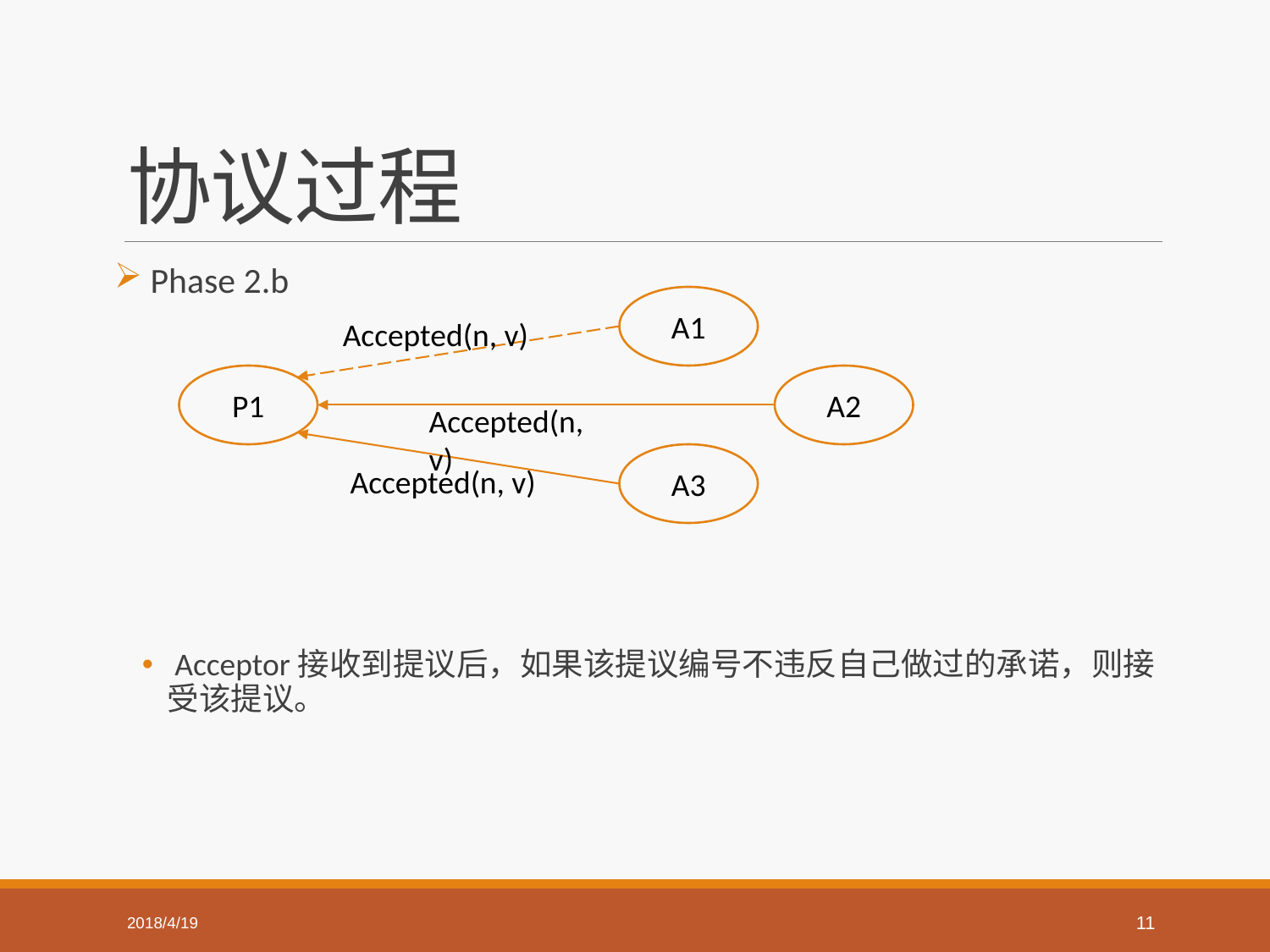

# 协议过程
 Phase 2.b

 Acceptor接收到提议后，如果该提议编号不违反自己做过的承诺，则接受该提议。

A1
Accepted(n, v)
P1
A2
Accepted(n, v)
A3
Accepted(n, v)
2018/4/19
11